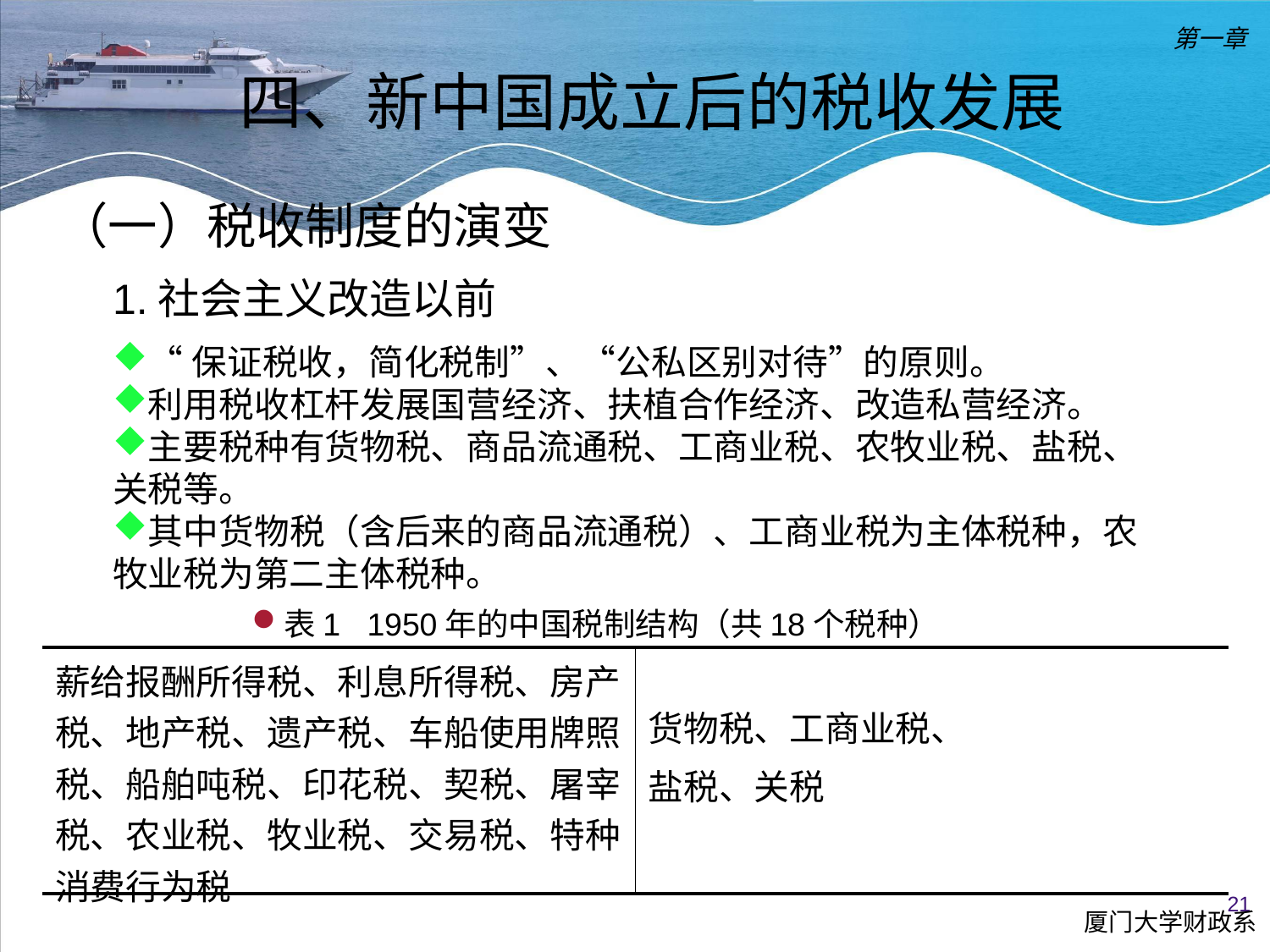

第一章
四、新中国成立后的税收发展
（一）税收制度的演变
1.社会主义改造以前

“保证税收，简化税制”、“公私区别对待”的原则。
利用税收杠杆发展国营经济、扶植合作经济、改造私营经济。
主要税种有货物税、商品流通税、工商业税、农牧业税、盐税、关税等。
其中货物税（含后来的商品流通税）、工商业税为主体税种，农牧业税为第二主体税种。
表1   1950年的中国税制结构（共18个税种）
| 薪给报酬所得税、利息所得税、房产税、地产税、遗产税、车船使用牌照税、船舶吨税、印花税、契税、屠宰税、农业税、牧业税、交易税、特种消费行为税 | 货物税、工商业税、 盐税、关税 |
| --- | --- |
21
厦门大学财政系